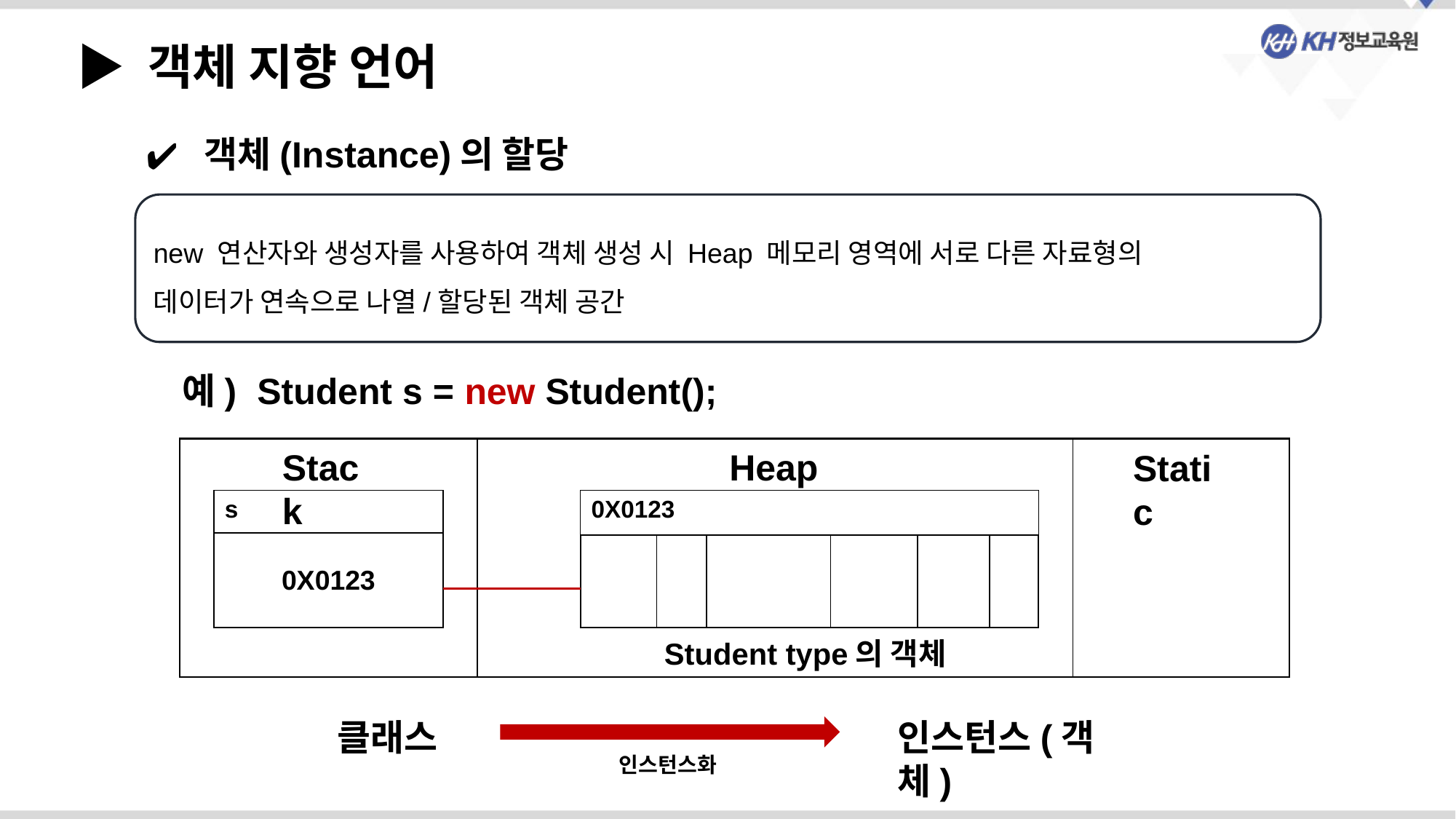

▶ 객체 지향 언어
 객체(Instance)의 할당
new 연산자와 생성자를 사용하여 객체 생성 시 Heap 메모리 영역에 서로 다른 자료형의
데이터가 연속으로 나열/할당된 객체 공간
예)  Student s = new Student();
Stack
Heap
Static
| 0X0123 |  |  |  |  |  |
| --- | --- | --- | --- | --- | --- |
|  |  |  |  |  |  |
| s |
| --- |
| 0X0123 |
Student type의 객체
클래스
인스턴스(객체)
인스턴스화